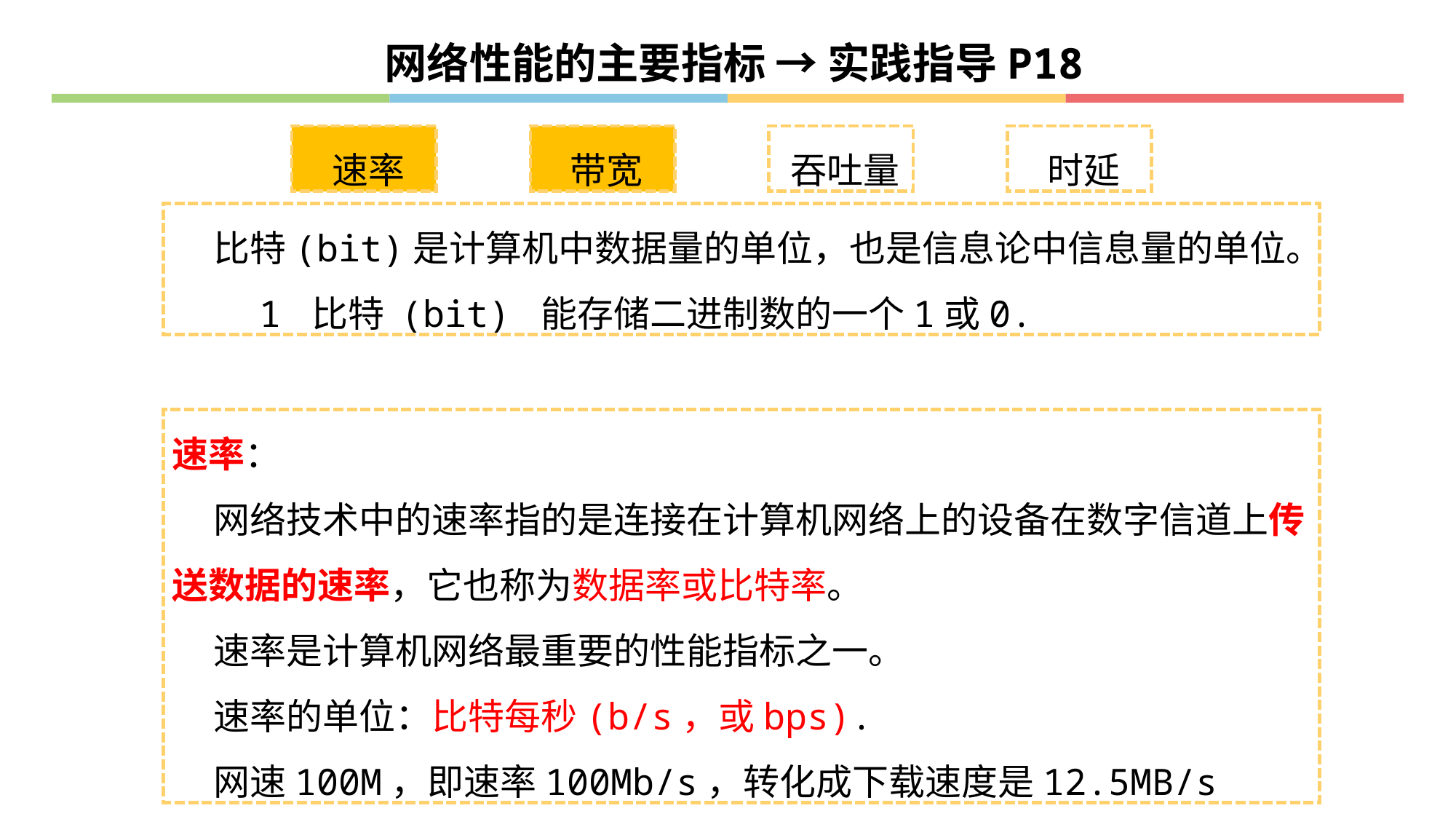

网络性能的主要指标 → 实践指导P18
速率
带宽
吞吐量
时延
    比特(bit)是计算机中数据量的单位，也是信息论中信息量的单位。
    1 比特 (bit) 能存储二进制数的一个1或0.
速率：
    网络技术中的速率指的是连接在计算机网络上的设备在数字信道上传送数据的速率，它也称为数据率或比特率。
    速率是计算机网络最重要的性能指标之一。
    速率的单位：比特每秒(b/s，或bps).
    网速100M，即速率100Mb/s，转化成下载速度是12.5MB/s